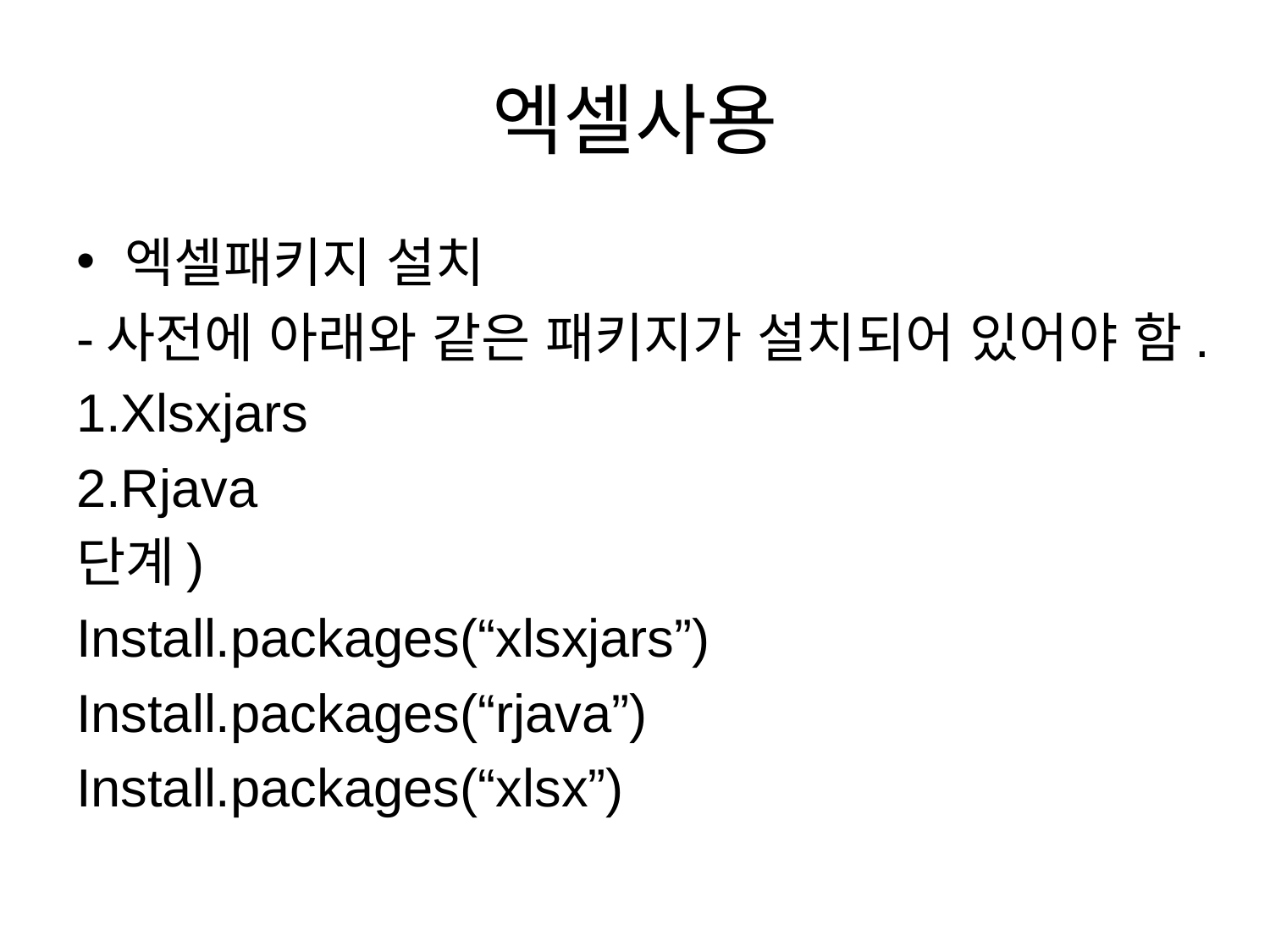

# 엑셀사용
엑셀패키지 설치
-사전에 아래와 같은 패키지가 설치되어 있어야 함.
1.Xlsxjars
2.Rjava
단계)
Install.packages(“xlsxjars”)
Install.packages(“rjava”)
Install.packages(“xlsx”)